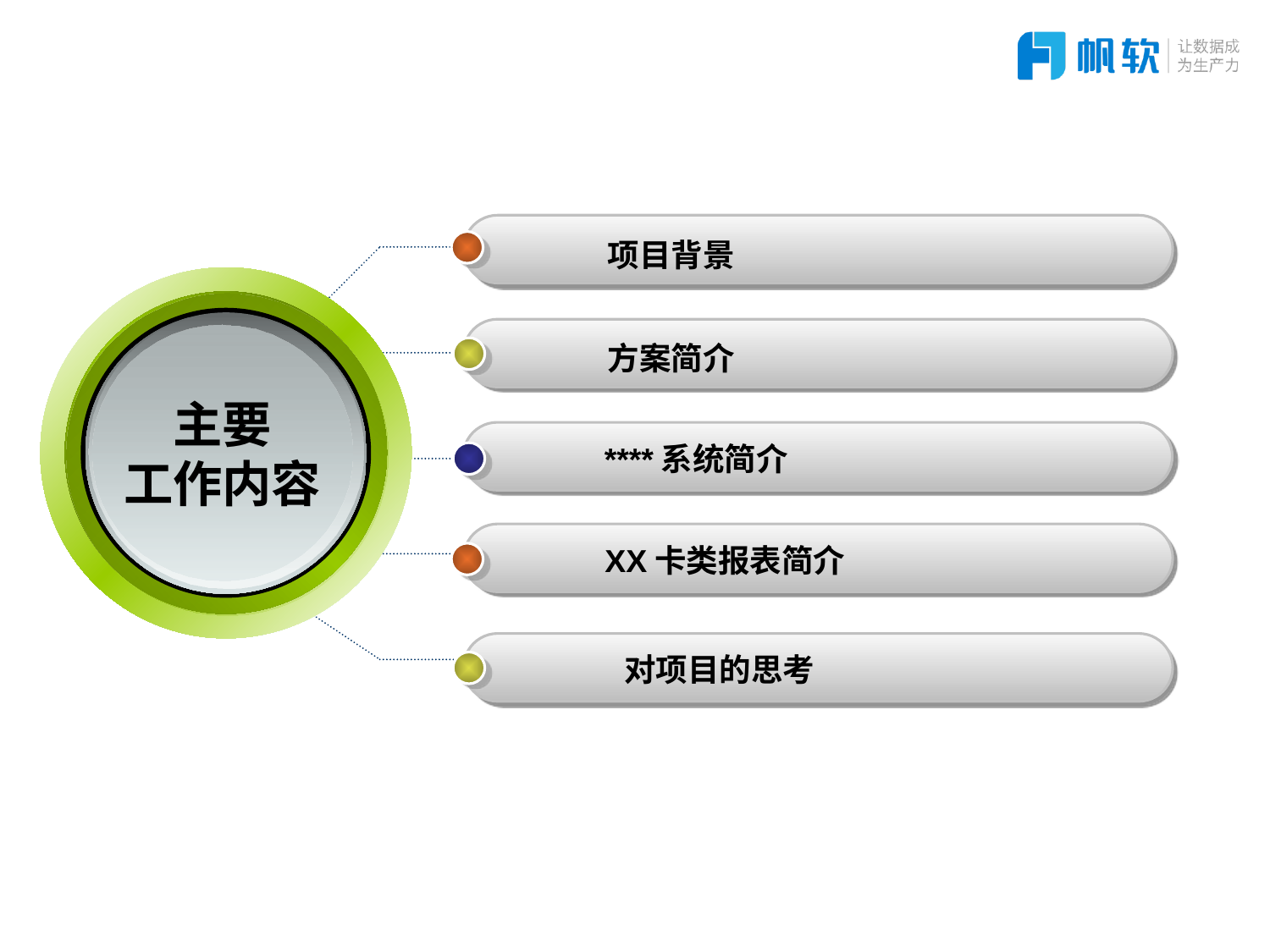

项目背景

主要
工作内容

方案简介

****系统简介

XX卡类报表简介

对项目的思考